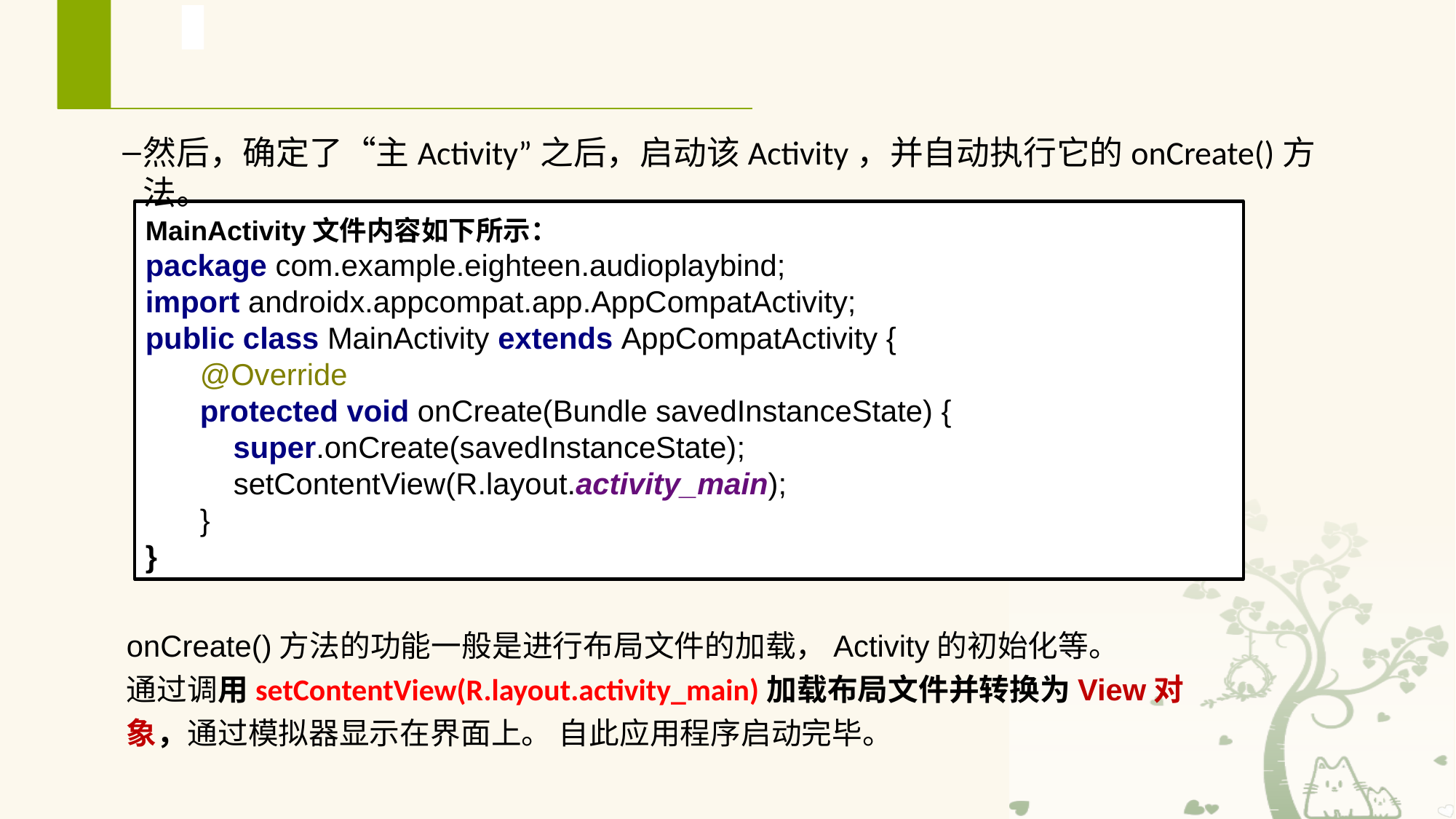

# 应用程序运行分析
然后，确定了“主Activity”之后，启动该Activity，并自动执行它的onCreate()方法。
MainActivity文件内容如下所示：
package com.example.eighteen.audioplaybind;
import androidx.appcompat.app.AppCompatActivity;
public class MainActivity extends AppCompatActivity {
@Override
protected void onCreate(Bundle savedInstanceState) {
    super.onCreate(savedInstanceState);
    setContentView(R.layout.activity_main);
}
}
onCreate()方法的功能一般是进行布局文件的加载，Activity的初始化等。
通过调用setContentView(R.layout.activity_main)加载布局文件并转换为View对象，通过模拟器显示在界面上。 自此应用程序启动完毕。